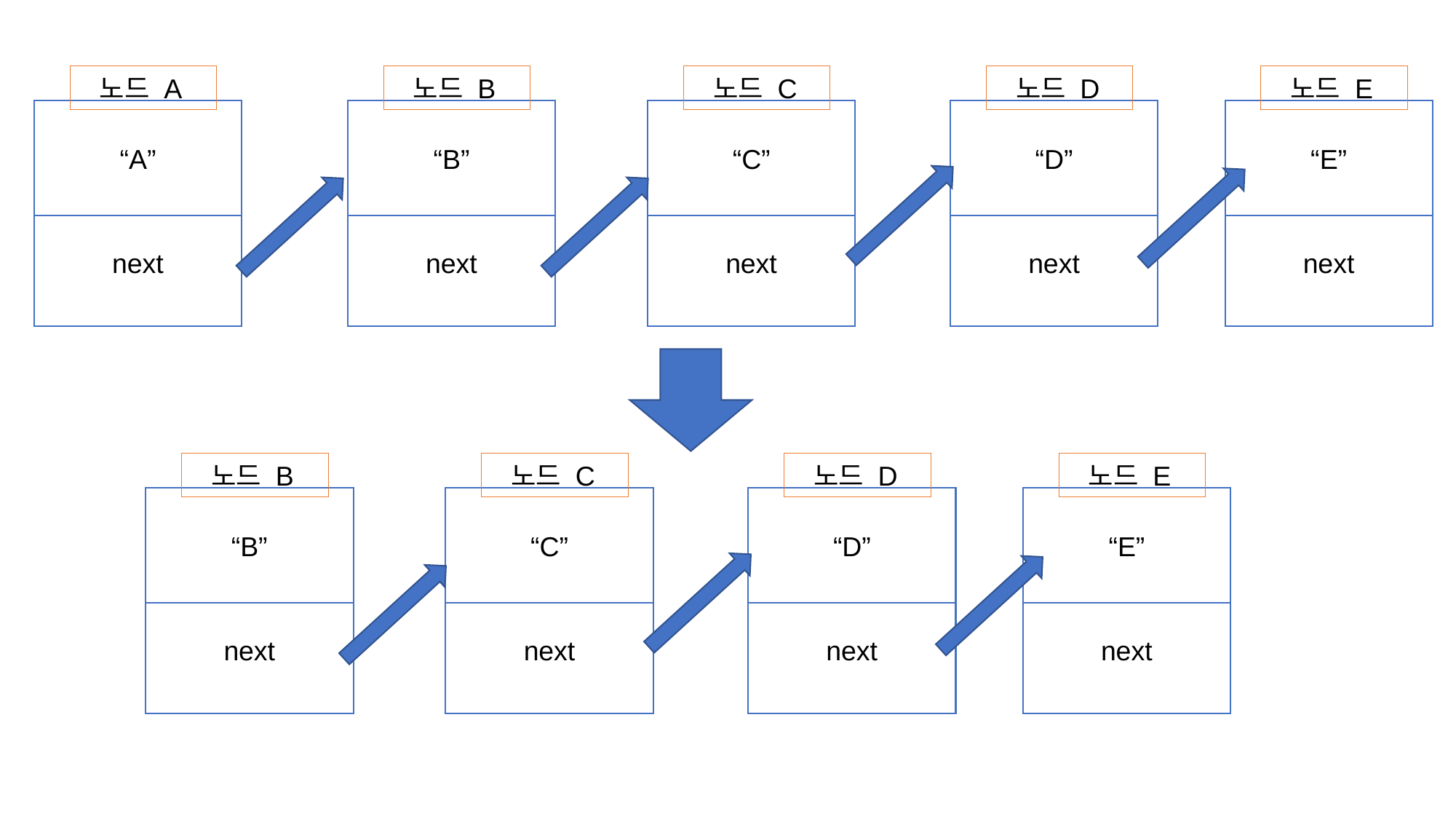

노드 A
  노드 B
  노드 C
  노드 D
  노드 E

next
“A”

next
“B”

next
“C”

next
“D”

next
“E”

  노드 B
  노드 C
  노드 D
  노드 E

next
“B”

next
“C”

next
“D”

next
“E”